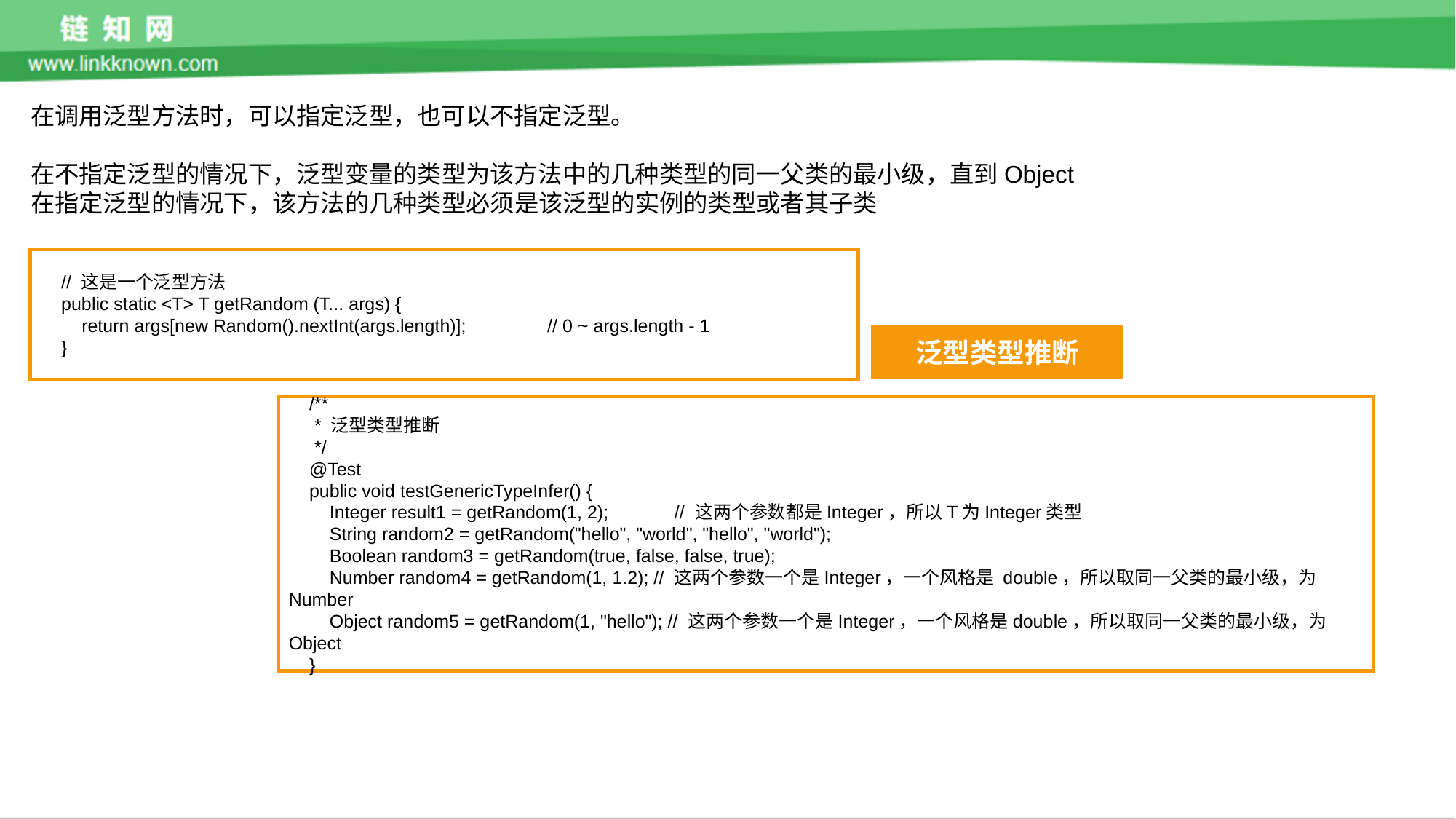

在调用泛型方法时，可以指定泛型，也可以不指定泛型。

在不指定泛型的情况下，泛型变量的类型为该方法中的几种类型的同一父类的最小级，直到Object
在指定泛型的情况下，该方法的几种类型必须是该泛型的实例的类型或者其子类
    // 这是一个泛型方法
    public static <T> T getRandom (T... args) {
        return args[new Random().nextInt(args.length)];                // 0 ~ args.length - 1
    }
泛型类型推断
    /**
     * 泛型类型推断
     */
    @Test
    public void testGenericTypeInfer() {
        Integer result1 = getRandom(1, 2);             // 这两个参数都是Integer，所以T为Integer类型
        String random2 = getRandom("hello", "world", "hello", "world");
        Boolean random3 = getRandom(true, false, false, true);
        Number random4 = getRandom(1, 1.2); // 这两个参数一个是Integer，一个风格是 double，所以取同一父类的最小级，为Number
        Object random5 = getRandom(1, "hello"); // 这两个参数一个是Integer，一个风格是double，所以取同一父类的最小级，为Object
    }